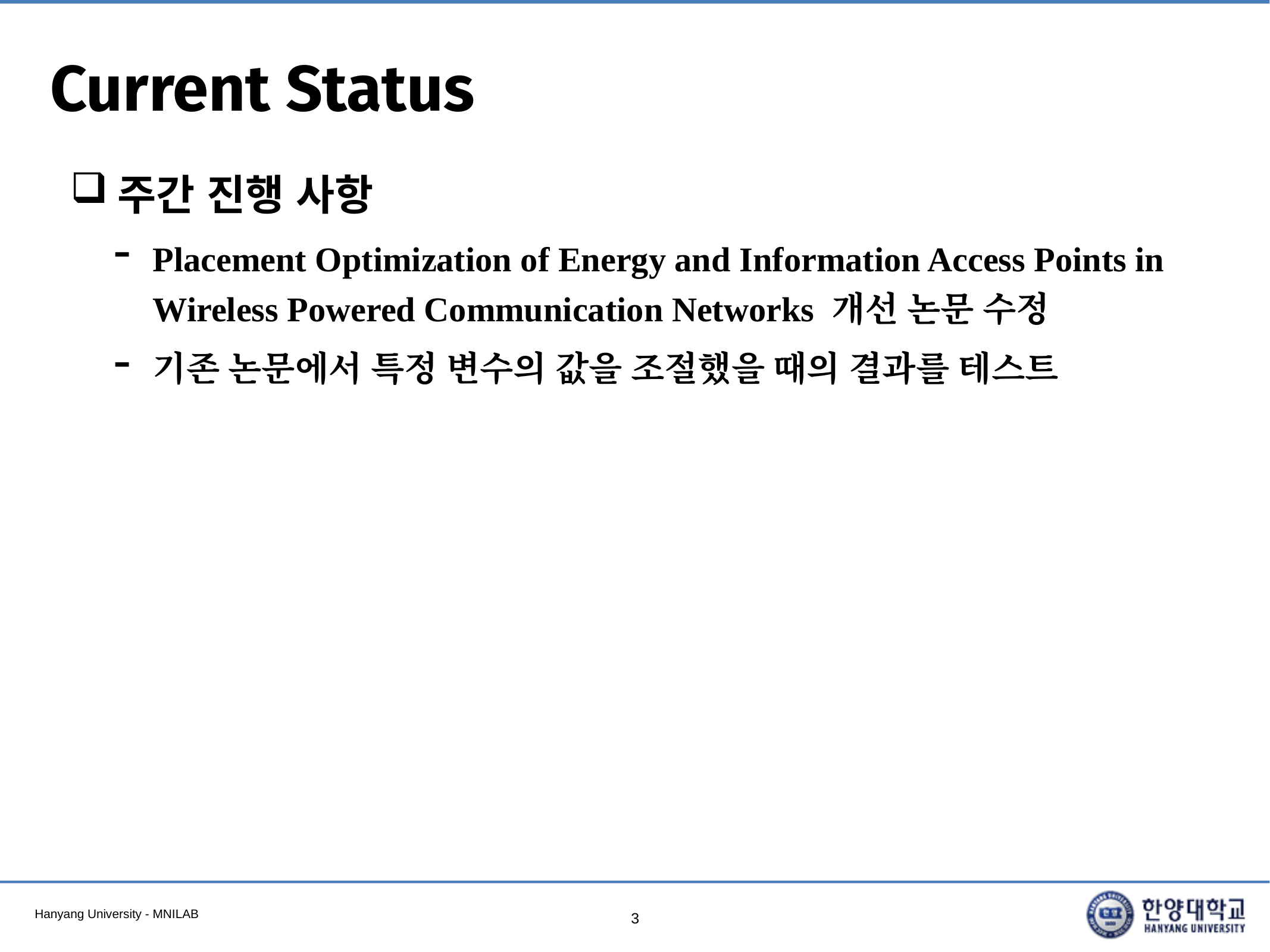

# Current Status
주간 진행 사항
Placement Optimization of Energy and Information Access Points in Wireless Powered Communication Networks 개선 논문 수정
기존 논문에서 특정 변수의 값을 조절했을 때의 결과를 테스트
3